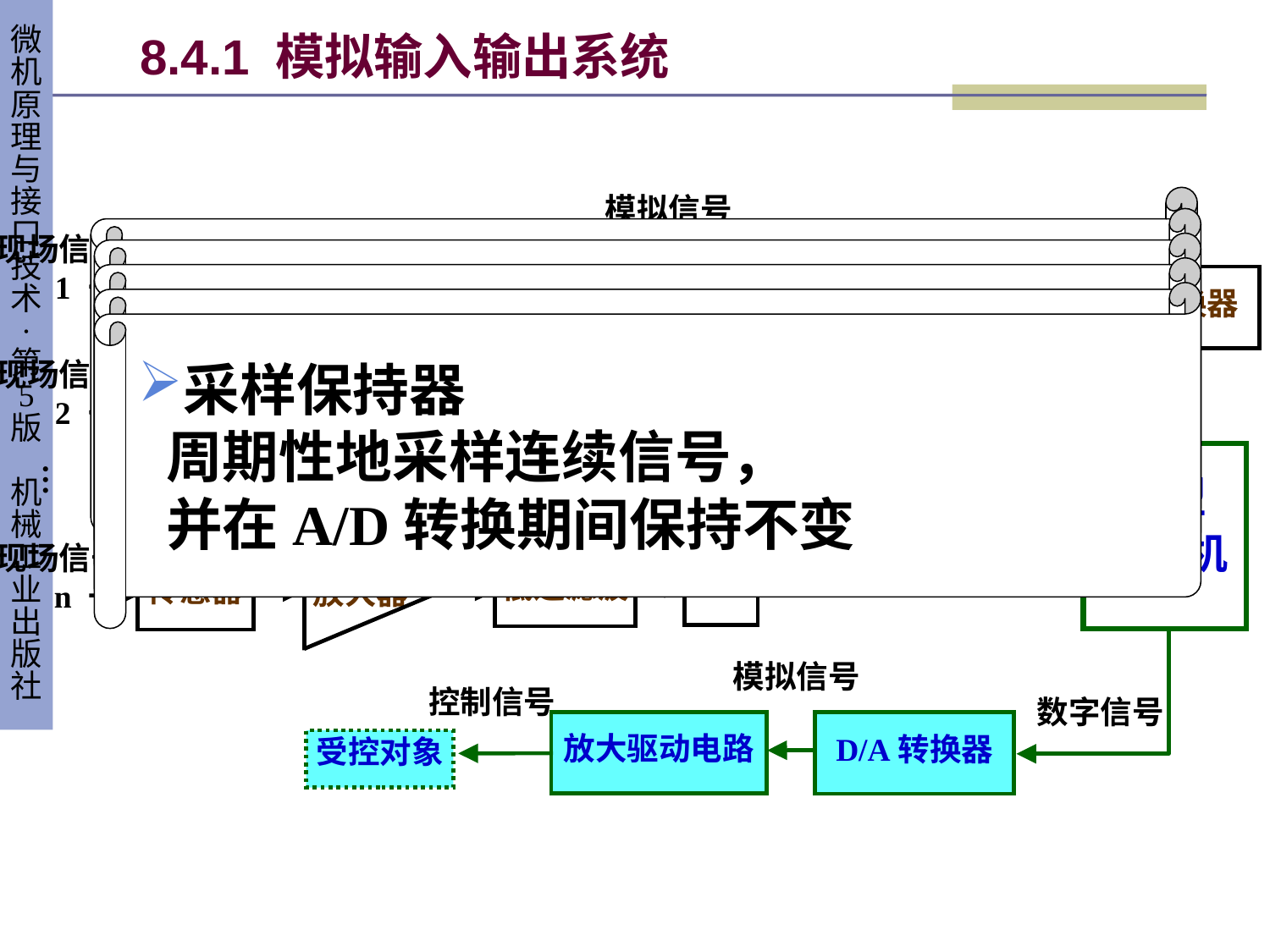

# 8.4.1 模拟输入输出系统

传感器
将各种现场的物理量测量出来
并转换成电信号（模拟电压或电流）
模拟信号

现场信号1

多
路
开
关
低通滤波
传感器
放大器
采样保持器
A/D转换器

现场信号2
数字信号
低通滤波
传感器
放大器

…
微型
计算机

现场信号n
低通滤波
传感器
放大器

模拟信号
控制信号
数字信号
放大驱动电路
D/A转换器
受控对象

放大器
把传感器输出的信号放大到ADC所需
的量程范围
低通滤波器
用于降低噪声、滤去高频干扰，
以增加信噪比
多路开关
把多个现场信号分时地接通到A/D转换器
采样保持器
周期性地采样连续信号，
并在A/D转换期间保持不变